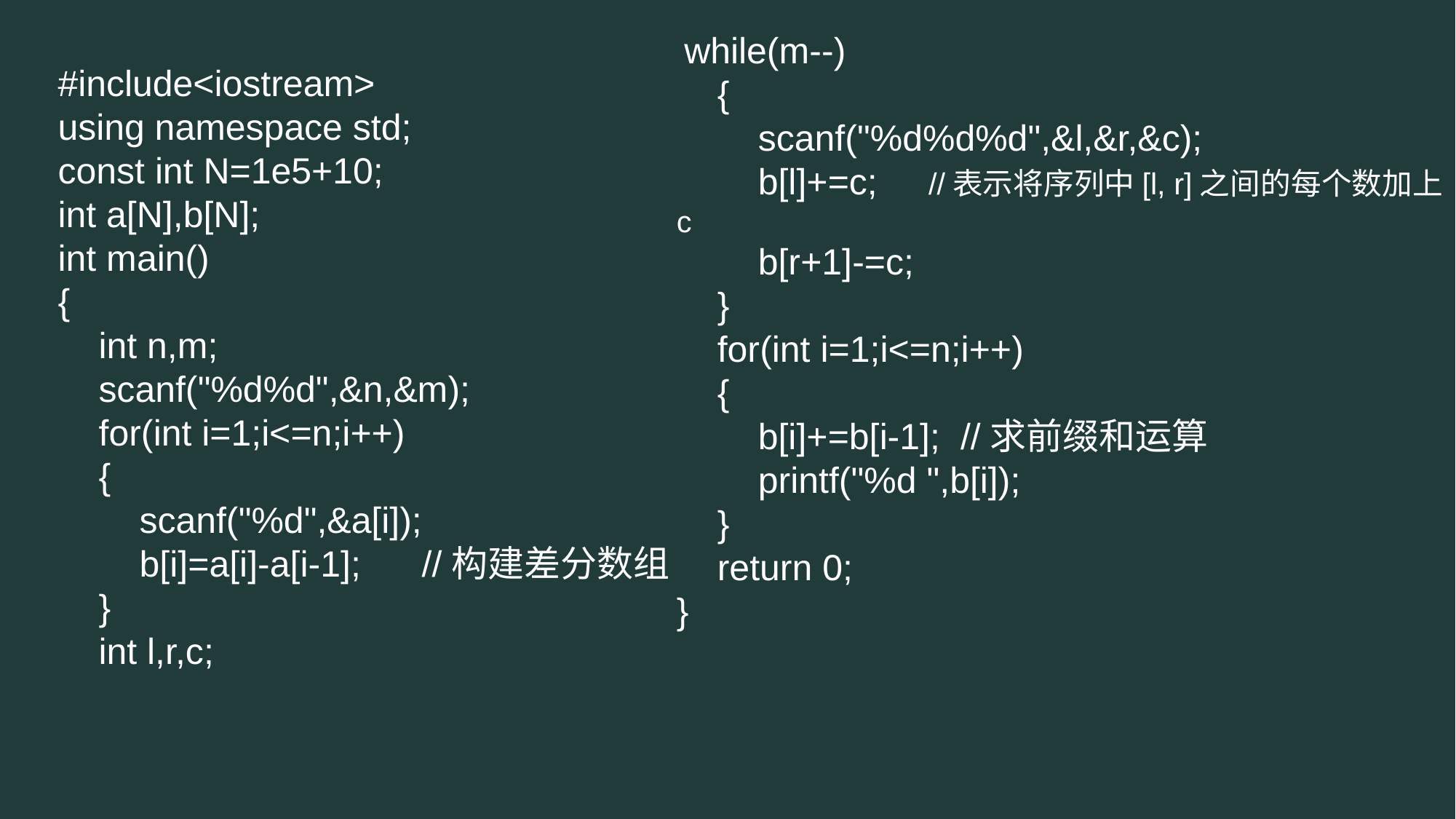

while(m--)
    {
        scanf("%d%d%d",&l,&r,&c);
        b[l]+=c;     //表示将序列中[l, r]之间的每个数加上c
        b[r+1]-=c;
    }
    for(int i=1;i<=n;i++)
    {
        b[i]+=b[i-1];  //求前缀和运算
        printf("%d ",b[i]);
    }
    return 0;
}

#include<iostream>
using namespace std;
const int N=1e5+10;
int a[N],b[N];
int main()
{
    int n,m;
    scanf("%d%d",&n,&m);
    for(int i=1;i<=n;i++)
    {
        scanf("%d",&a[i]);
        b[i]=a[i]-a[i-1];      //构建差分数组
    }
    int l,r,c;